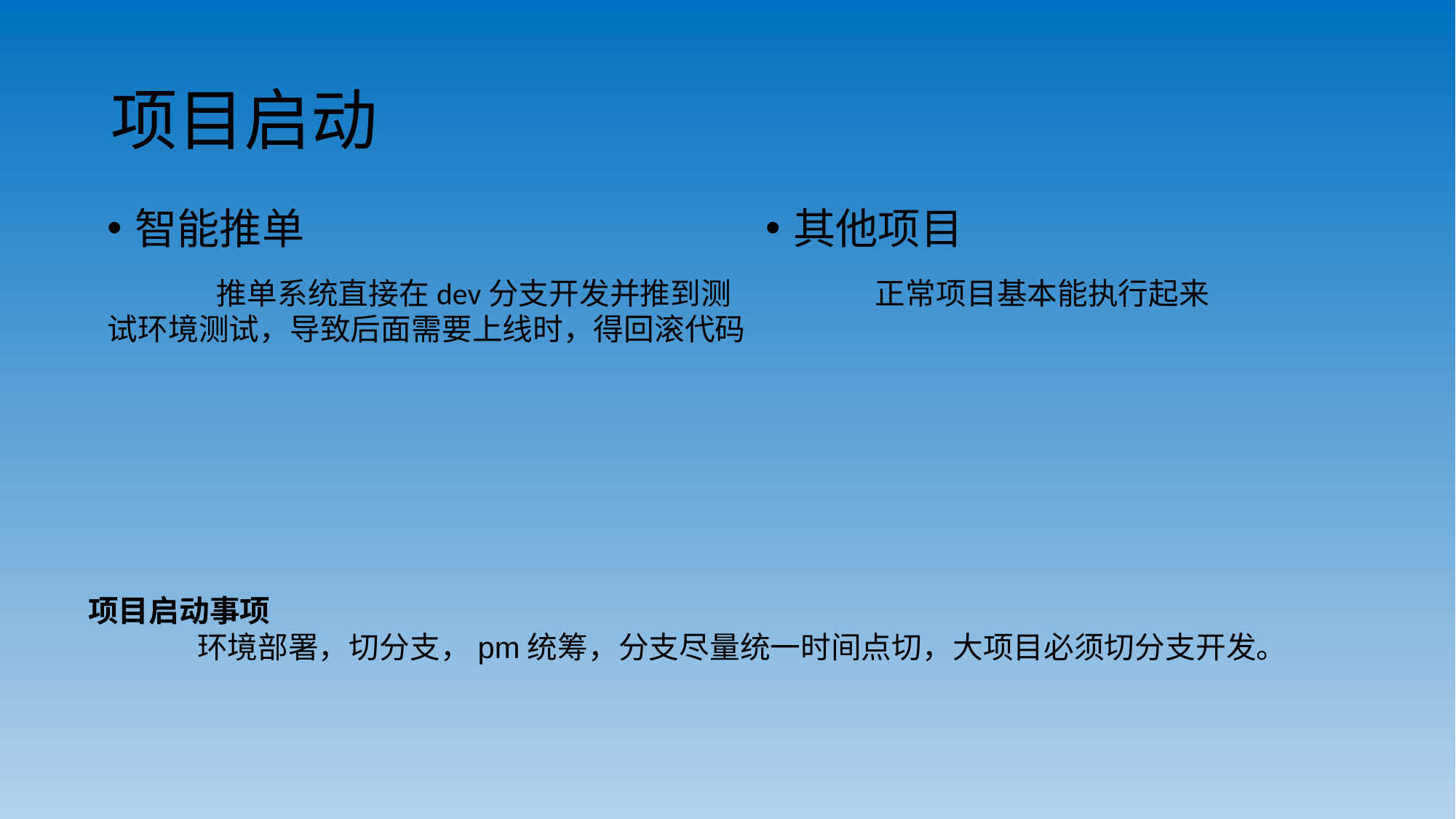

# 项目启动
智能推单
	推单系统直接在dev分支开发并推到测试环境测试，导致后面需要上线时，得回滚代码
其他项目
	正常项目基本能执行起来
项目启动事项
	环境部署，切分支，pm统筹，分支尽量统一时间点切，大项目必须切分支开发。